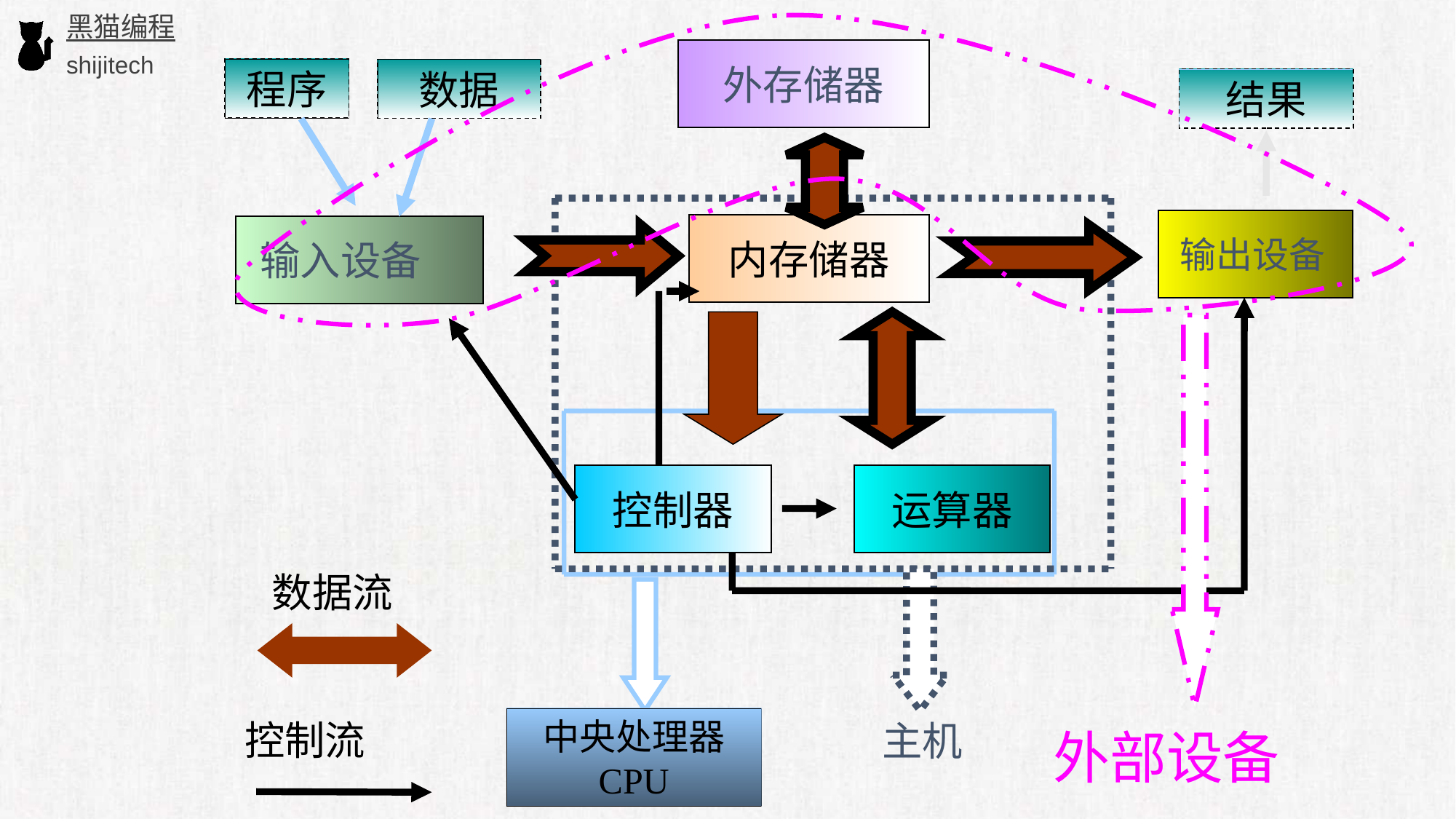

外部设备

外存储器

内存储器
程序
数据

结果

主机

输出设备

输入设备

控制器

运算器
数据流

控制流

中央处理器
CPU